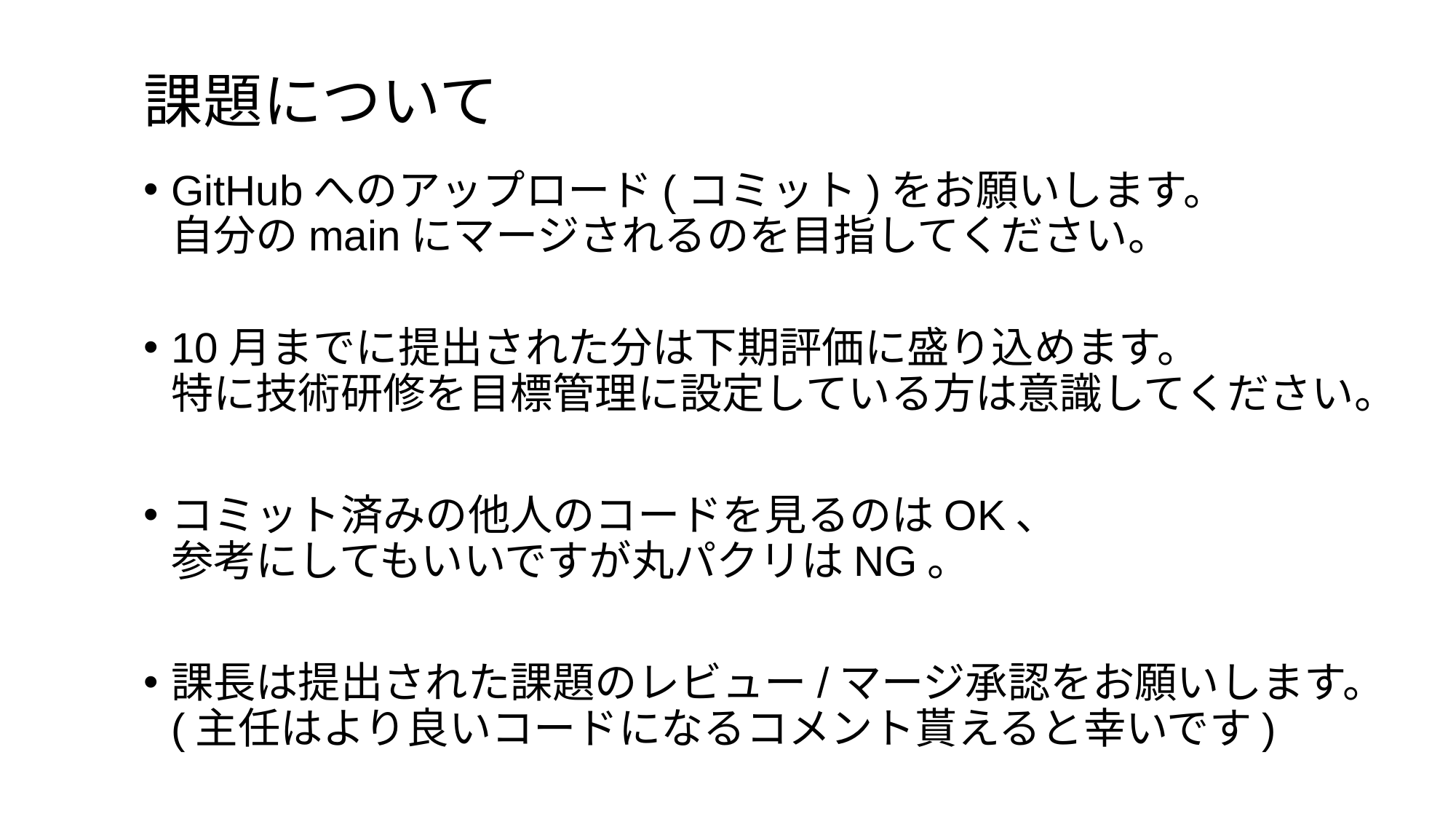

# 課題について
GitHubへのアップロード(コミット)をお願いします。
自分のmainにマージされるのを目指してください。
10月までに提出された分は下期評価に盛り込めます。
特に技術研修を目標管理に設定している方は意識してください。

コミット済みの他人のコードを見るのはOK、
参考にしてもいいですが丸パクリはNG。

課長は提出された課題のレビュー/マージ承認をお願いします。
(主任はより良いコードになるコメント貰えると幸いです)